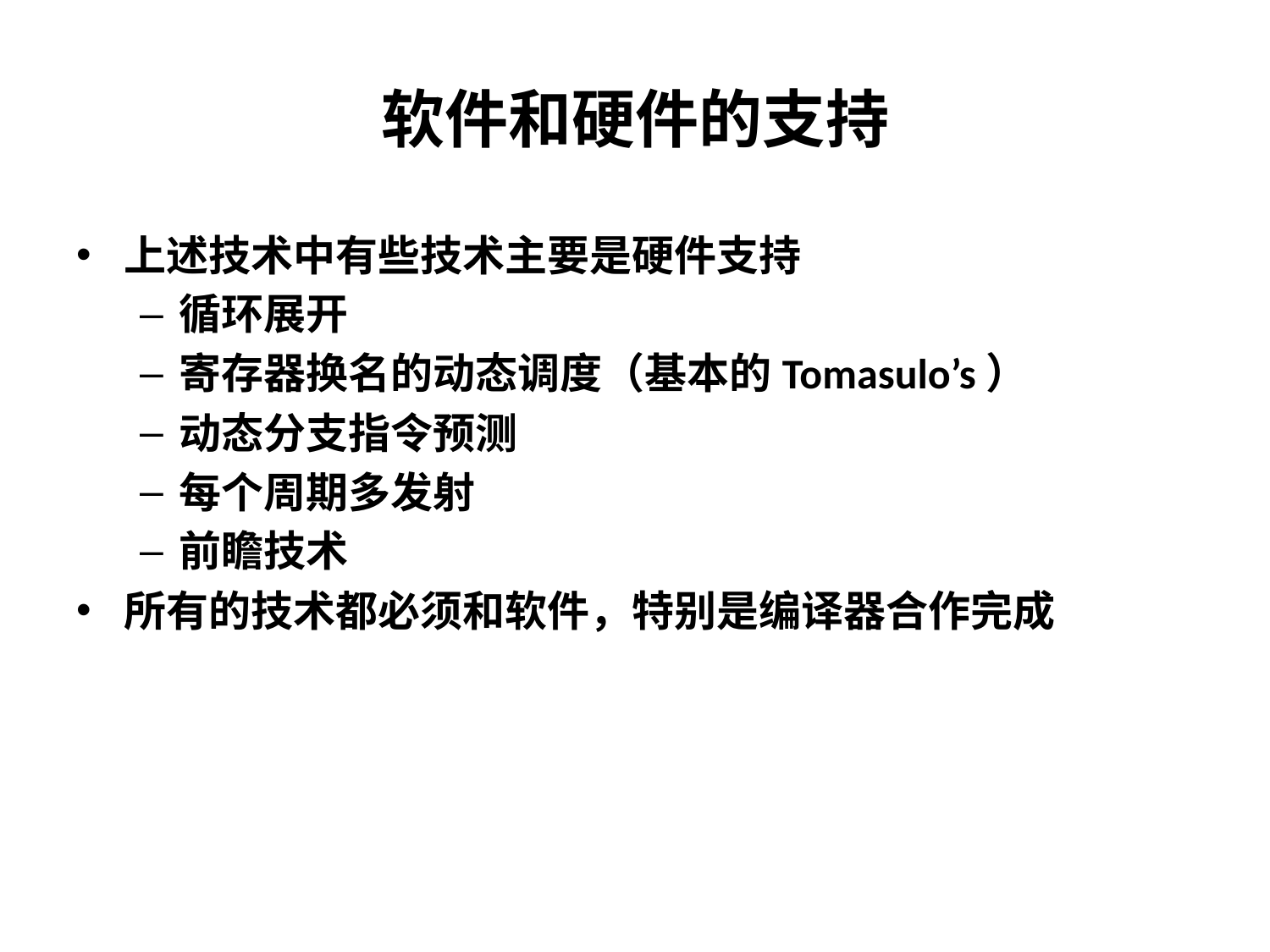

软件和硬件的支持
上述技术中有些技术主要是硬件支持
循环展开
寄存器换名的动态调度（基本的Tomasulo’s）
动态分支指令预测
每个周期多发射
前瞻技术
所有的技术都必须和软件，特别是编译器合作完成